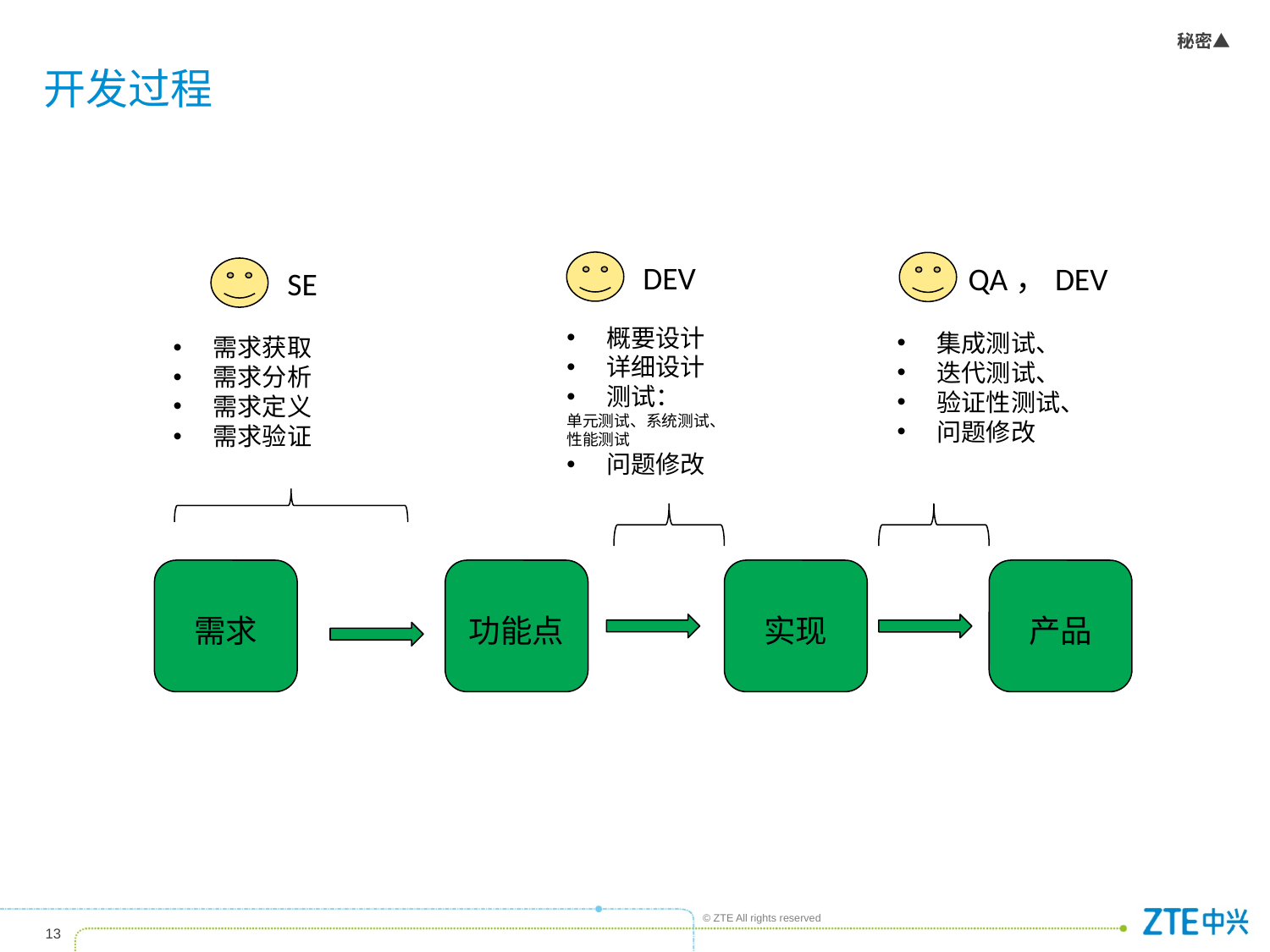

# 开发过程

DEV

QA，DEV

SE
概要设计
详细设计
测试：
单元测试、系统测试、
性能测试
问题修改
集成测试、
迭代测试、
验证性测试、
问题修改
需求获取
需求分析
需求定义
需求验证

需求

功能点

实现

产品